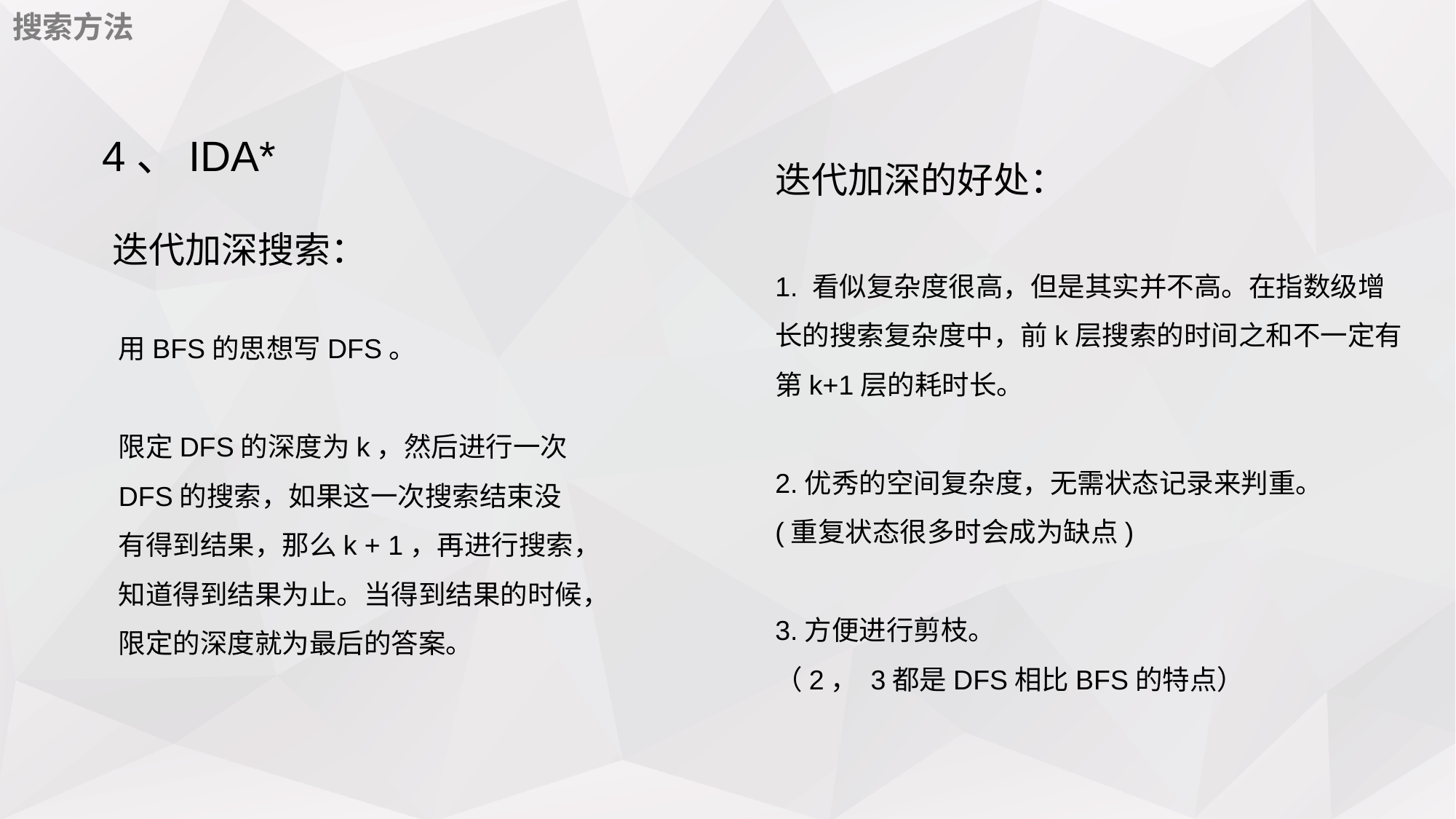

搜索方法
4、IDA*
迭代加深的好处：
迭代加深搜索：
1. 看似复杂度很高，但是其实并不高。在指数级增长的搜索复杂度中，前k层搜索的时间之和不一定有第k+1层的耗时长。

2.优秀的空间复杂度，无需状态记录来判重。
(重复状态很多时会成为缺点)

3.方便进行剪枝。
（2， 3都是DFS相比BFS的特点）
用BFS的思想写DFS。

限定DFS的深度为k，然后进行一次DFS的搜索，如果这一次搜索结束没有得到结果，那么k + 1，再进行搜索，知道得到结果为止。当得到结果的时候，限定的深度就为最后的答案。